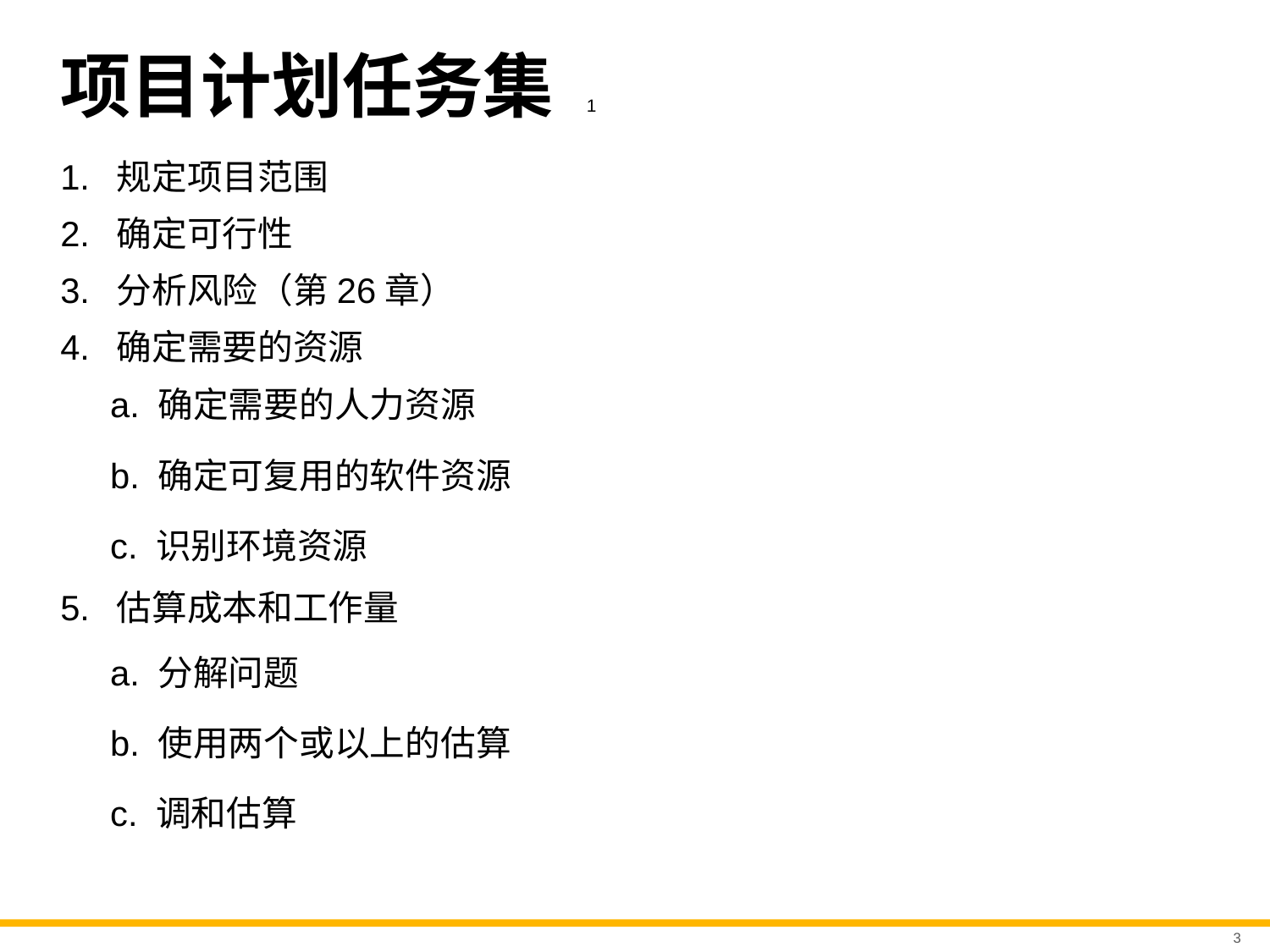

# 项目计划任务集 1
规定项目范围
确定可行性
分析风险（第26章）
确定需要的资源
a. 确定需要的人力资源
b. 确定可复用的软件资源
c. 识别环境资源
估算成本和工作量
a. 分解问题
b. 使用两个或以上的估算
c. 调和估算
3